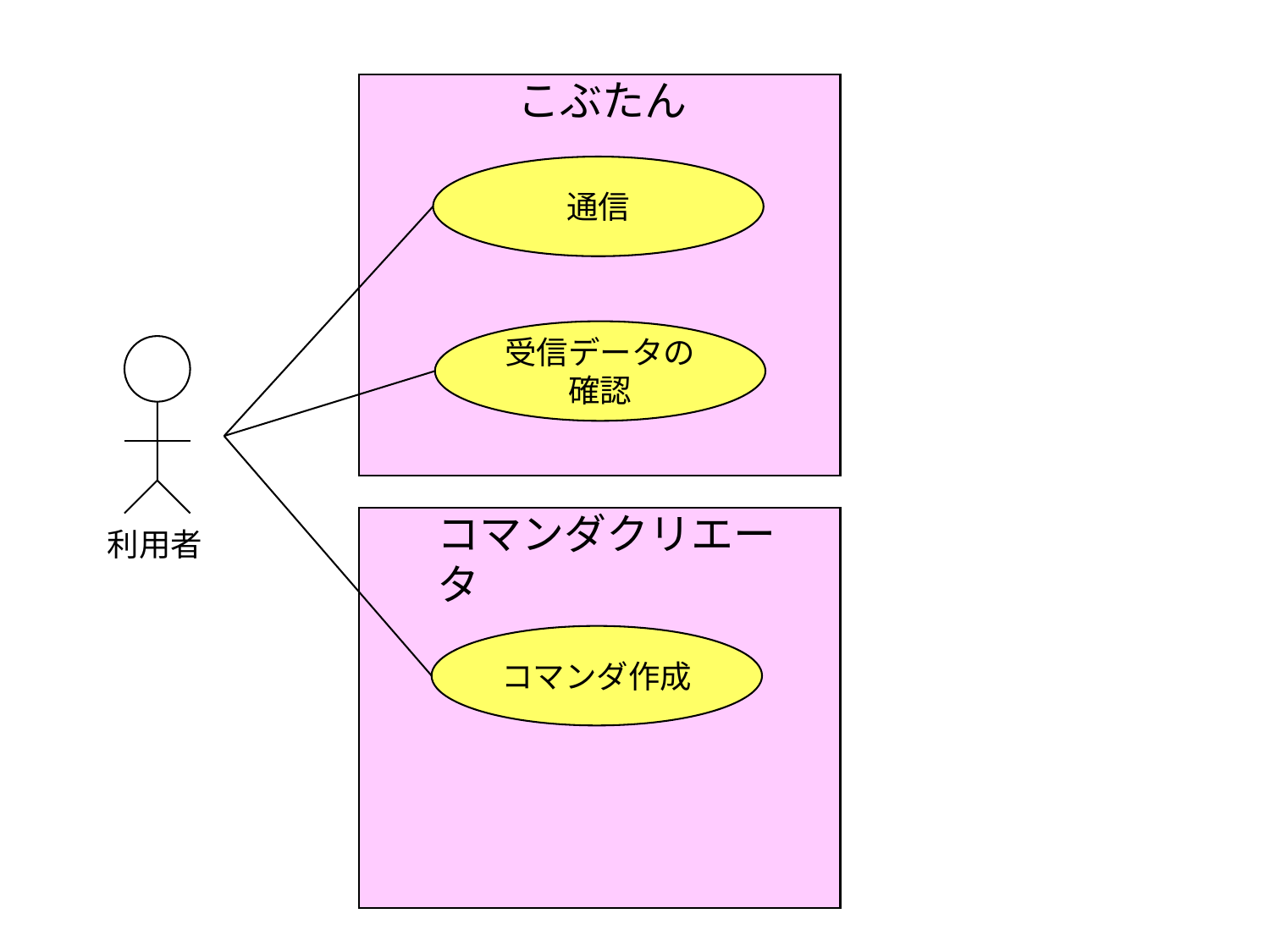

こぶたん

通信
受信データの確認

コマンダクリエータ

利用者
コマンダ作成